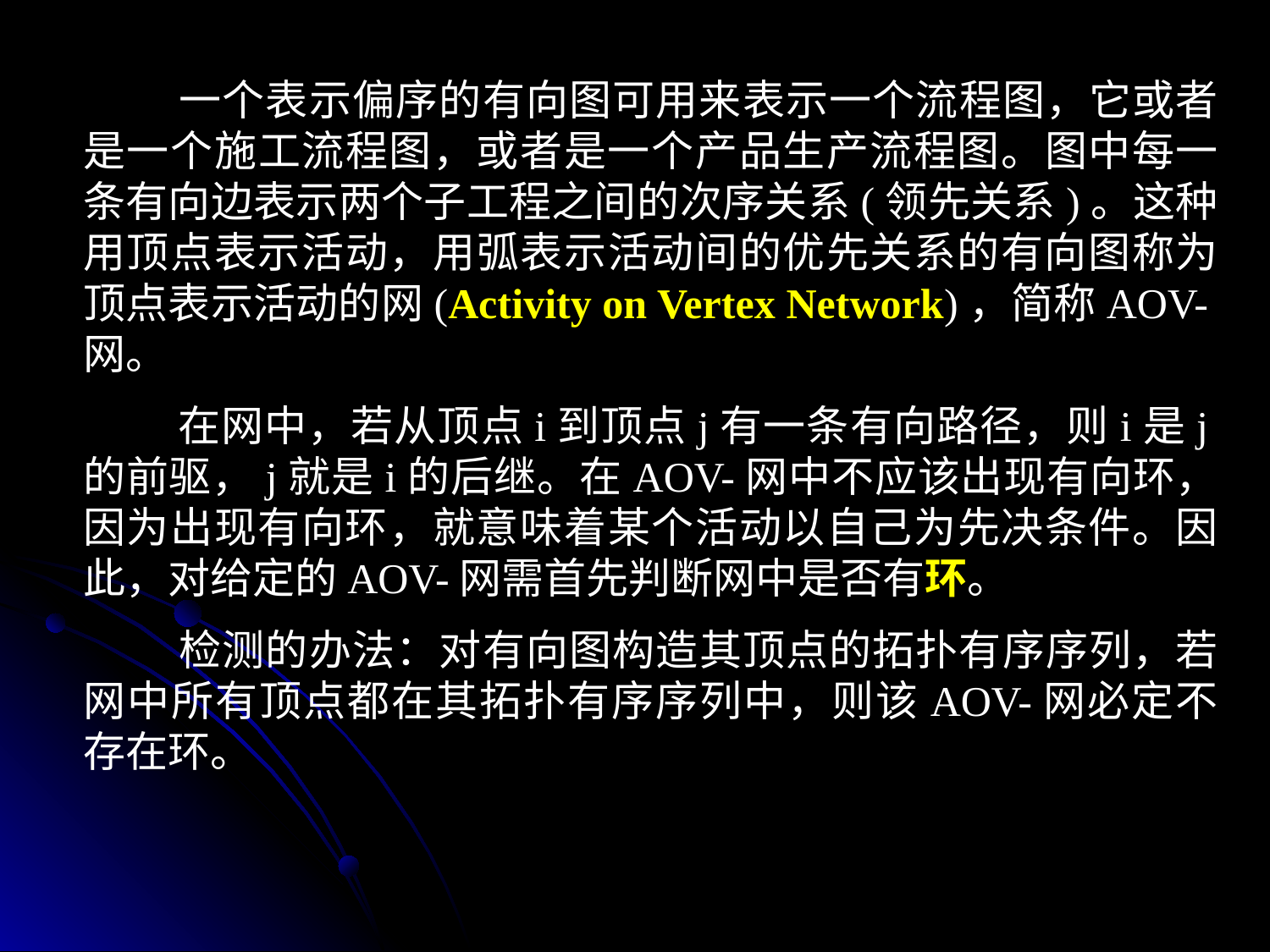

一个表示偏序的有向图可用来表示一个流程图，它或者是一个施工流程图，或者是一个产品生产流程图。图中每一条有向边表示两个子工程之间的次序关系(领先关系)。这种用顶点表示活动，用弧表示活动间的优先关系的有向图称为顶点表示活动的网(Activity on Vertex Network)，简称AOV-网。
        在网中，若从顶点i到顶点j有一条有向路径，则i是j的前驱，j就是i的后继。在AOV-网中不应该出现有向环，因为出现有向环，就意味着某个活动以自己为先决条件。因此，对给定的AOV-网需首先判断网中是否有环。
        检测的办法：对有向图构造其顶点的拓扑有序序列，若网中所有顶点都在其拓扑有序序列中，则该AOV-网必定不存在环。